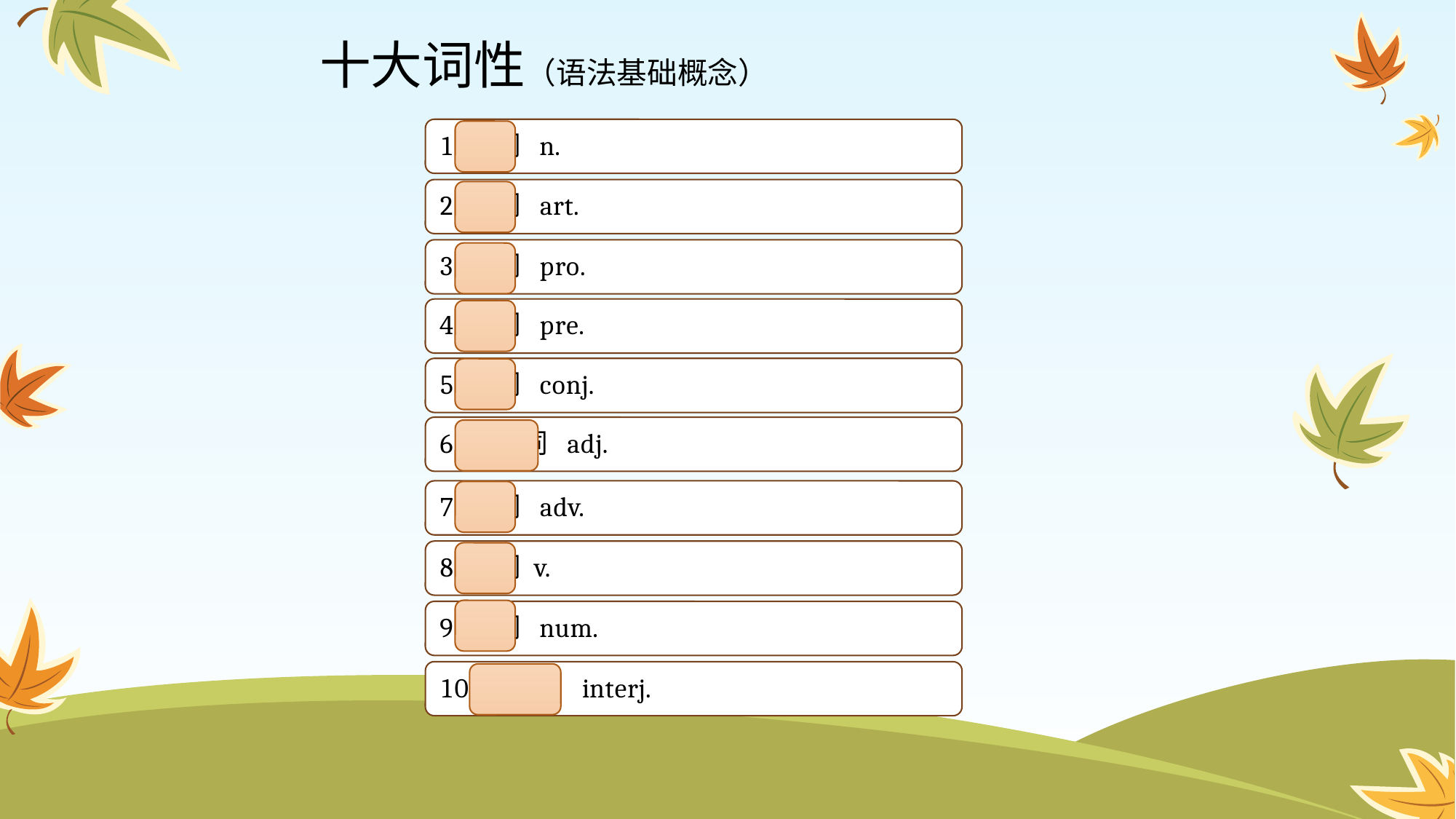

# 十大词性（语法基础概念）
1.名词  n.
2.冠词  art.
3.代词  pro.
4.介词  pre.
5.连词  conj.
6.形容词  adj.
7.副词  adv.
8.动词 v.
9.数词  num.
10.感叹词  interj.